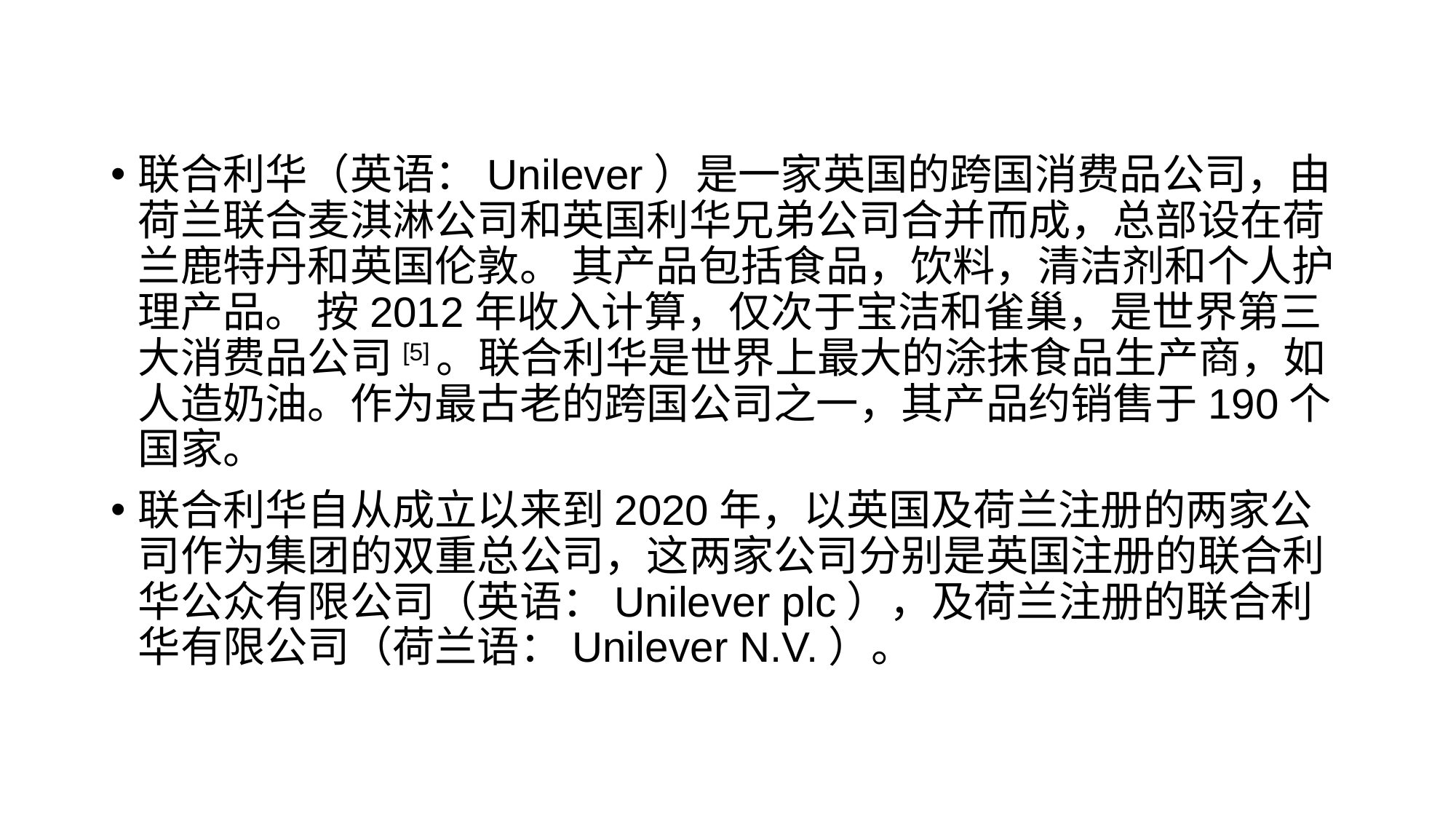

联合利华（英语：Unilever）是一家英国的跨国消费品公司，由荷兰联合麦淇淋公司和英国利华兄弟公司合并而成，总部设在荷兰鹿特丹和英国伦敦。 其产品包括食品，饮料，清洁剂和个人护理产品。 按2012年收入计算，仅次于宝洁和雀巢，是世界第三大消费品公司[5]。联合利华是世界上最大的涂抹食品生产商，如人造奶油。作为最古老的跨国公司之一，其产品约销售于190个国家。
联合利华自从成立以来到2020年，以英国及荷兰注册的两家公司作为集团的双重总公司，这两家公司分别是英国注册的联合利华公众有限公司（英语：Unilever plc），及荷兰注册的联合利华有限公司（荷兰语：Unilever N.V.）。